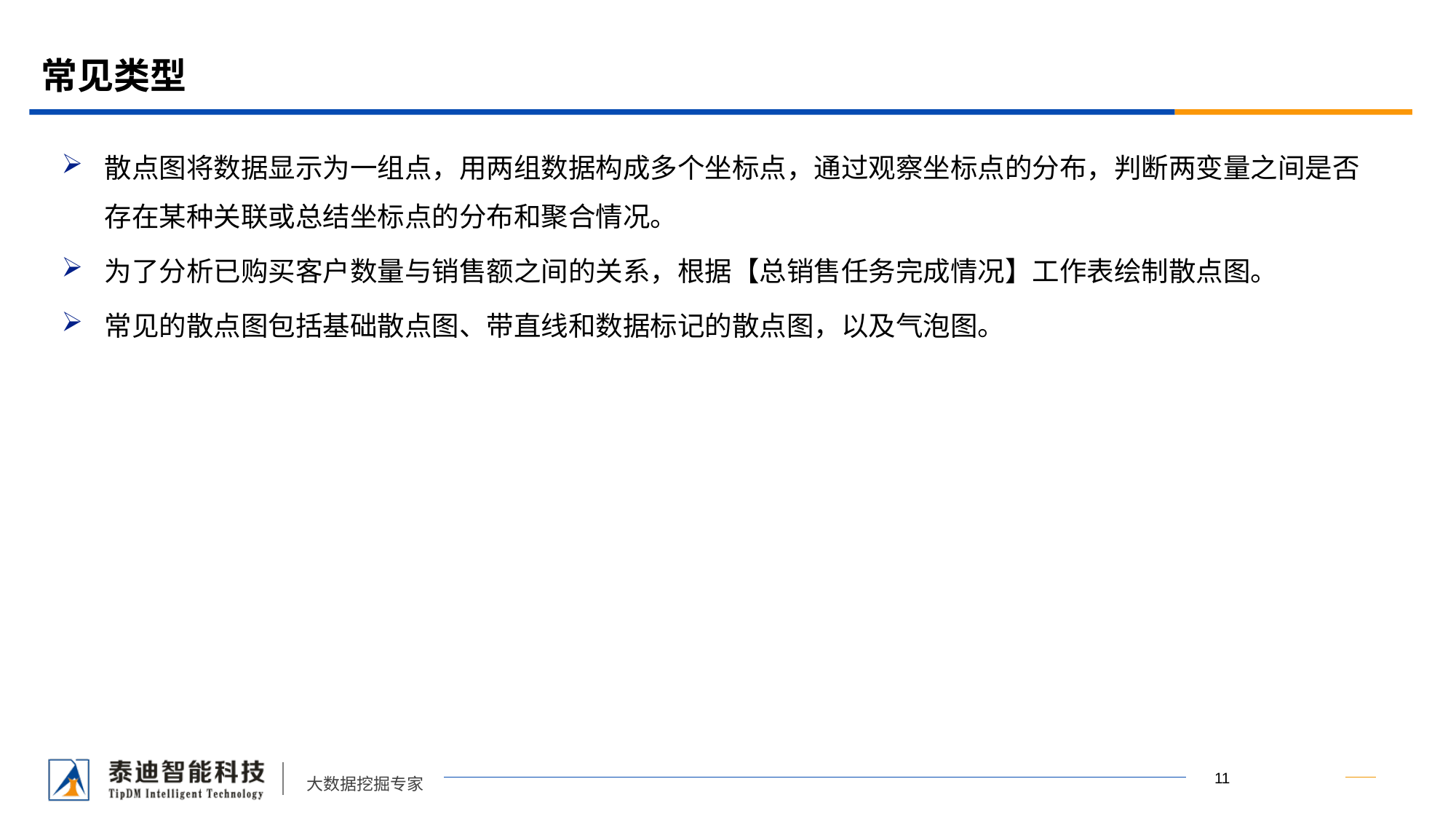

# 常见类型
散点图将数据显示为一组点，用两组数据构成多个坐标点，通过观察坐标点的分布，判断两变量之间是否存在某种关联或总结坐标点的分布和聚合情况。
为了分析已购买客户数量与销售额之间的关系，根据【总销售任务完成情况】工作表绘制散点图。
常见的散点图包括基础散点图、带直线和数据标记的散点图，以及气泡图。